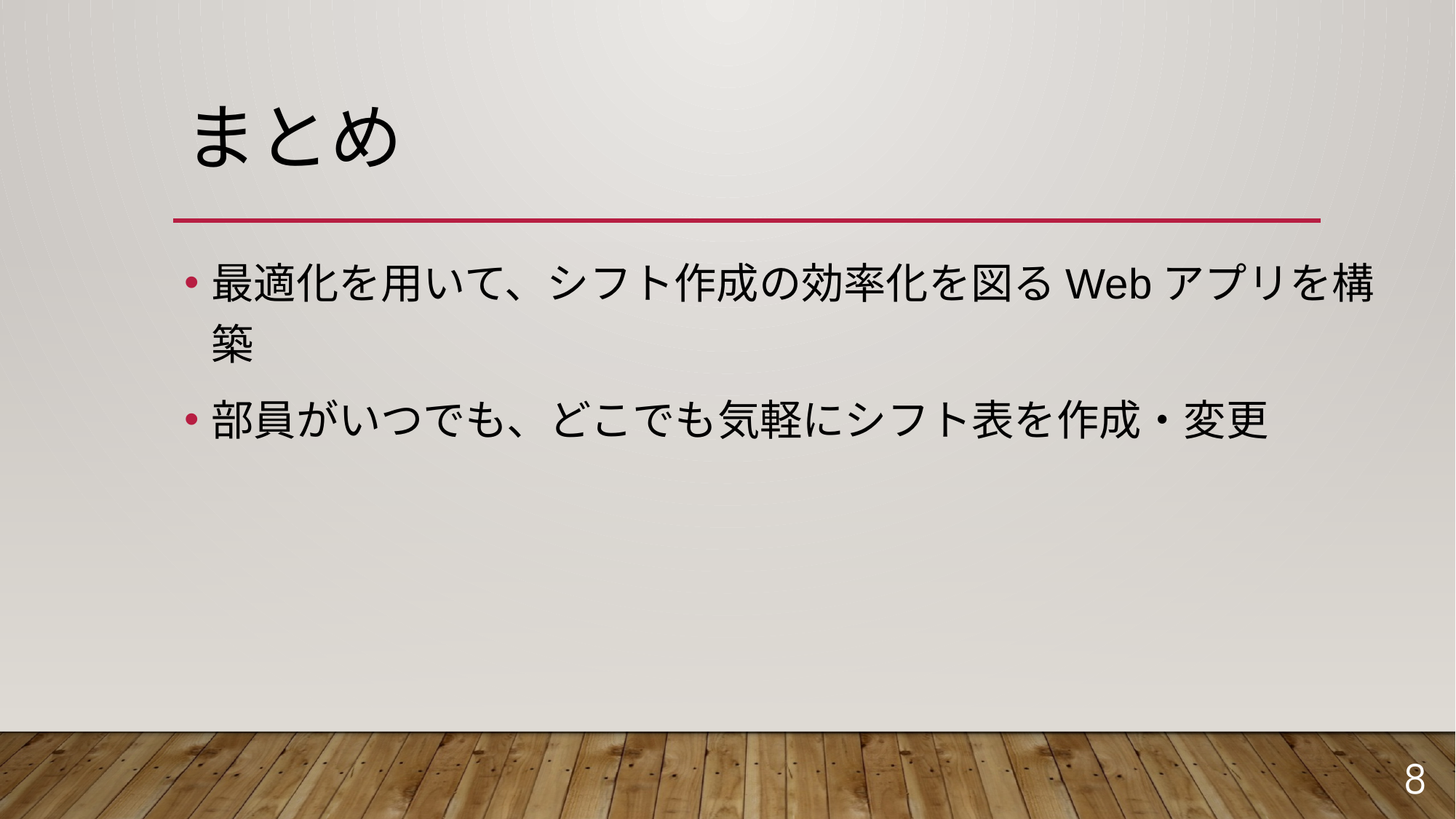

# まとめ
最適化を用いて、シフト作成の効率化を図るWebアプリを構築
部員がいつでも、どこでも気軽にシフト表を作成・変更
8